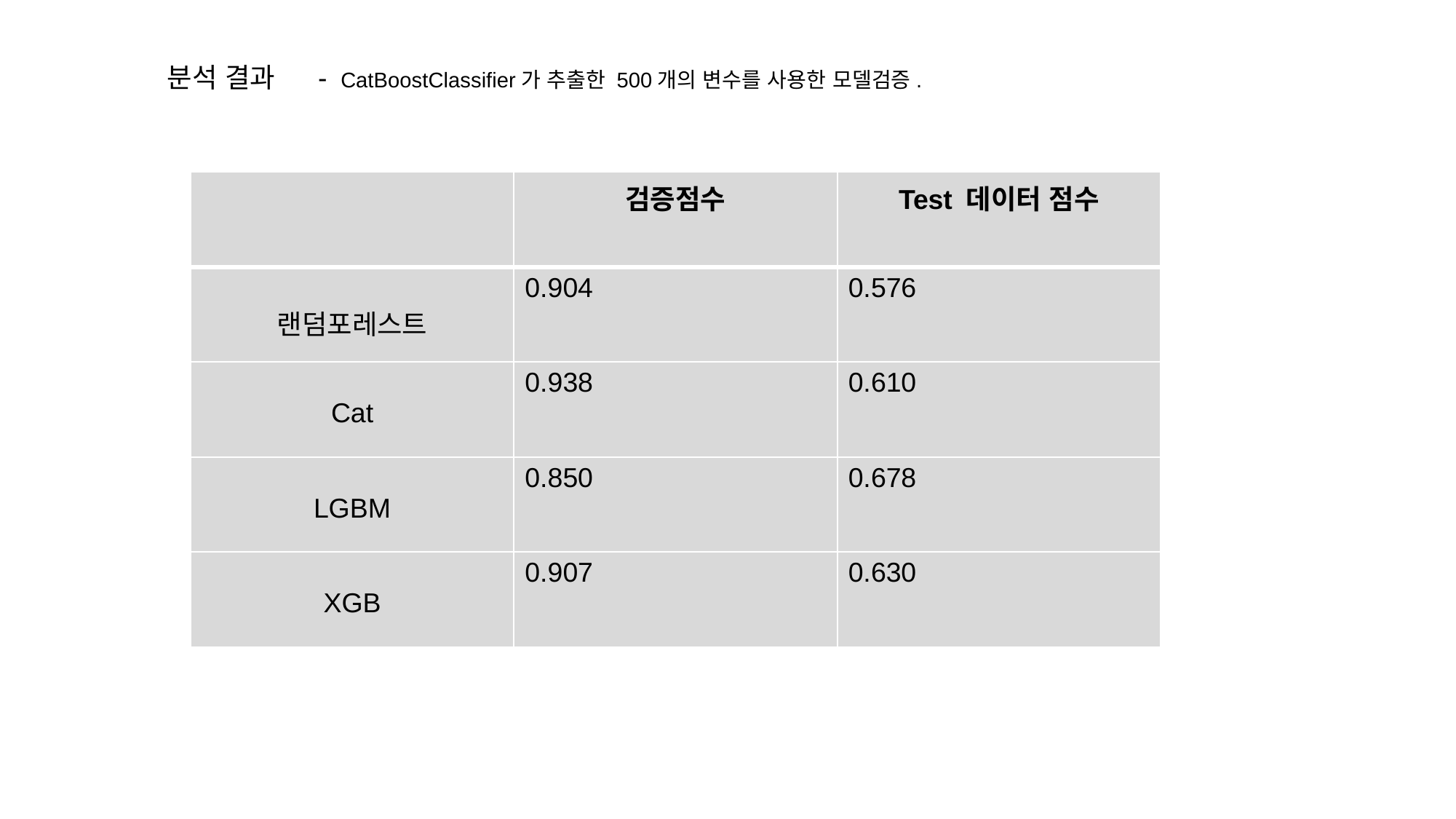

분석 결과
-  CatBoostClassifier가 추출한 500개의 변수를 사용한 모델검증.
|  | 검증점수 | Test 데이터 점수 |
| --- | --- | --- |
| 랜덤포레스트 | 0.904 | 0.576 |
| Cat | 0.938 | 0.610 |
| LGBM | 0.850 | 0.678 |
| XGB | 0.907 | 0.630 |